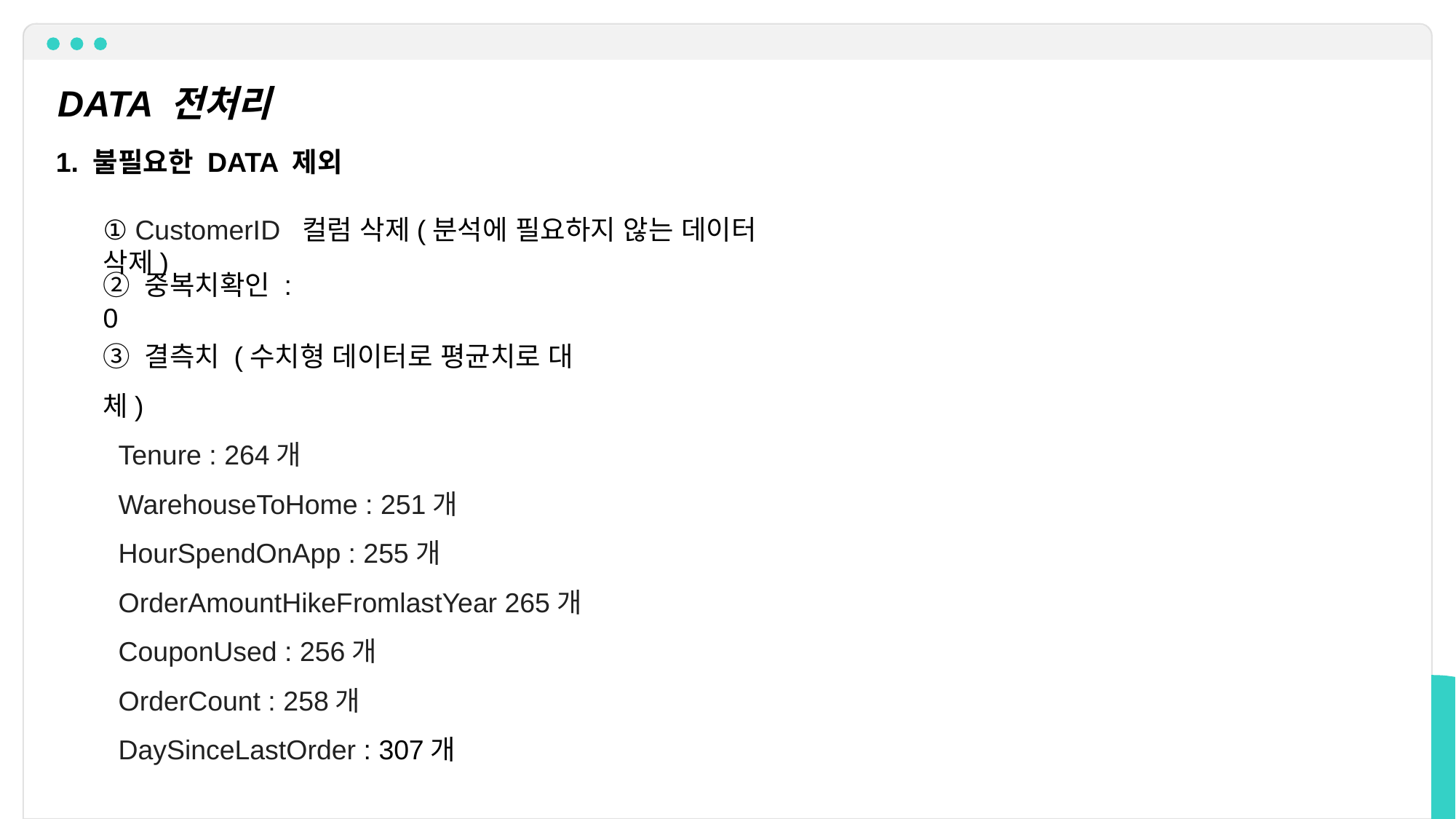

DATA 전처리
1. 불필요한 DATA 제외
① CustomerID  컬럼 삭제(분석에 필요하지 않는 데이터 삭제)
② 중복치확인 : 0
③ 결측치 (수치형 데이터로 평균치로 대체)
  Tenure : 264개
  WarehouseToHome : 251개
  HourSpendOnApp : 255개
  OrderAmountHikeFromlastYear 265개
  CouponUsed : 256개
  OrderCount : 258개
  DaySinceLastOrder : 307개